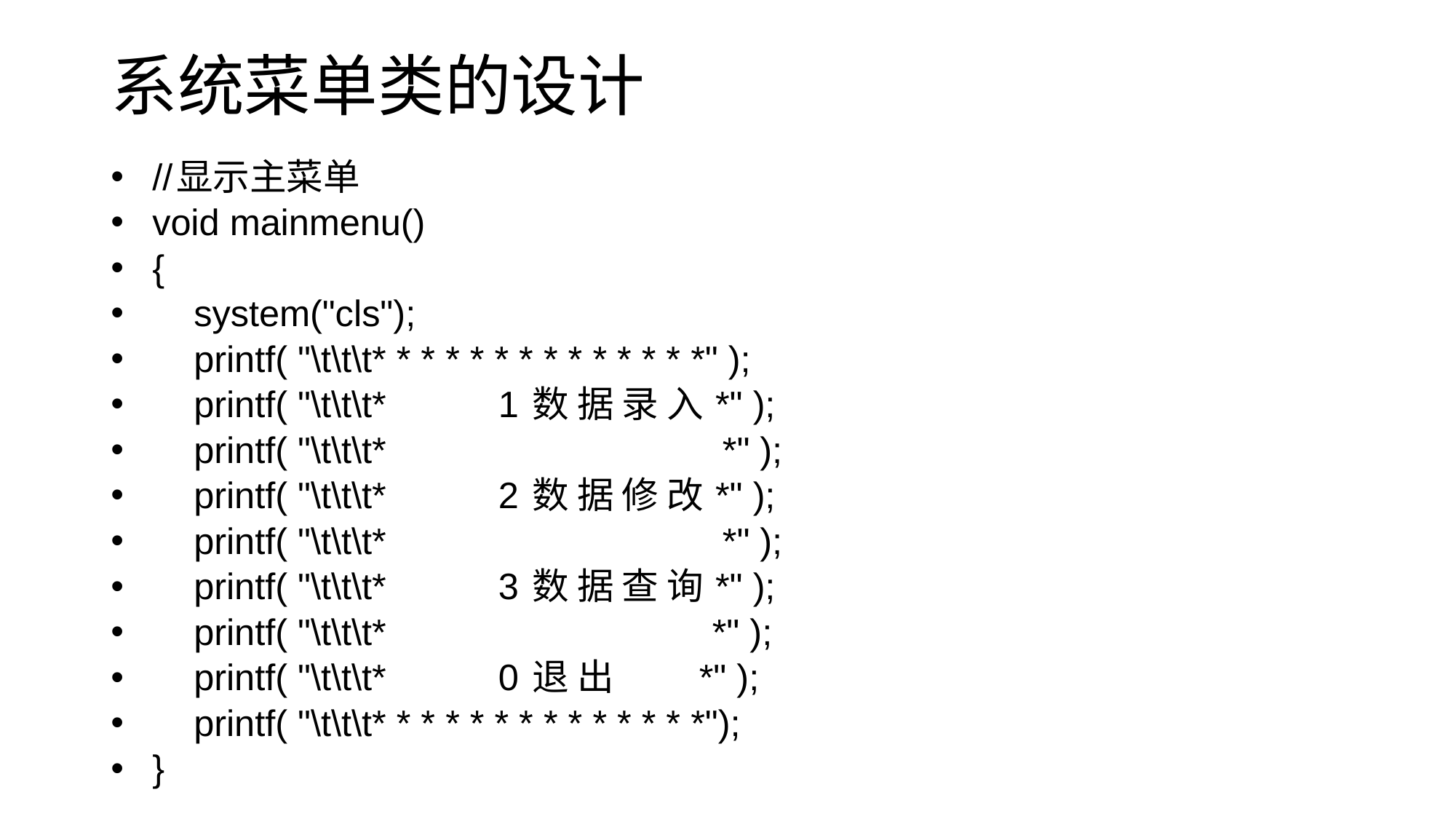

# 系统菜单类的设计
//显示主菜单
void mainmenu()
{
	system("cls");
	printf( "\t\t\t* * * * * * * * * * * * * *" );
	printf( "\t\t\t*           1 数 据 录 入 *" );
	printf( "\t\t\t*                                 *" );
	printf( "\t\t\t*           2 数 据 修 改 *" );
	printf( "\t\t\t*                                 *" );
	printf( "\t\t\t*           3 数 据 查 询 *" );
	printf( "\t\t\t*                                *" );
	printf( "\t\t\t*           0 退 出          *" );
	printf( "\t\t\t* * * * * * * * * * * * * *");
}